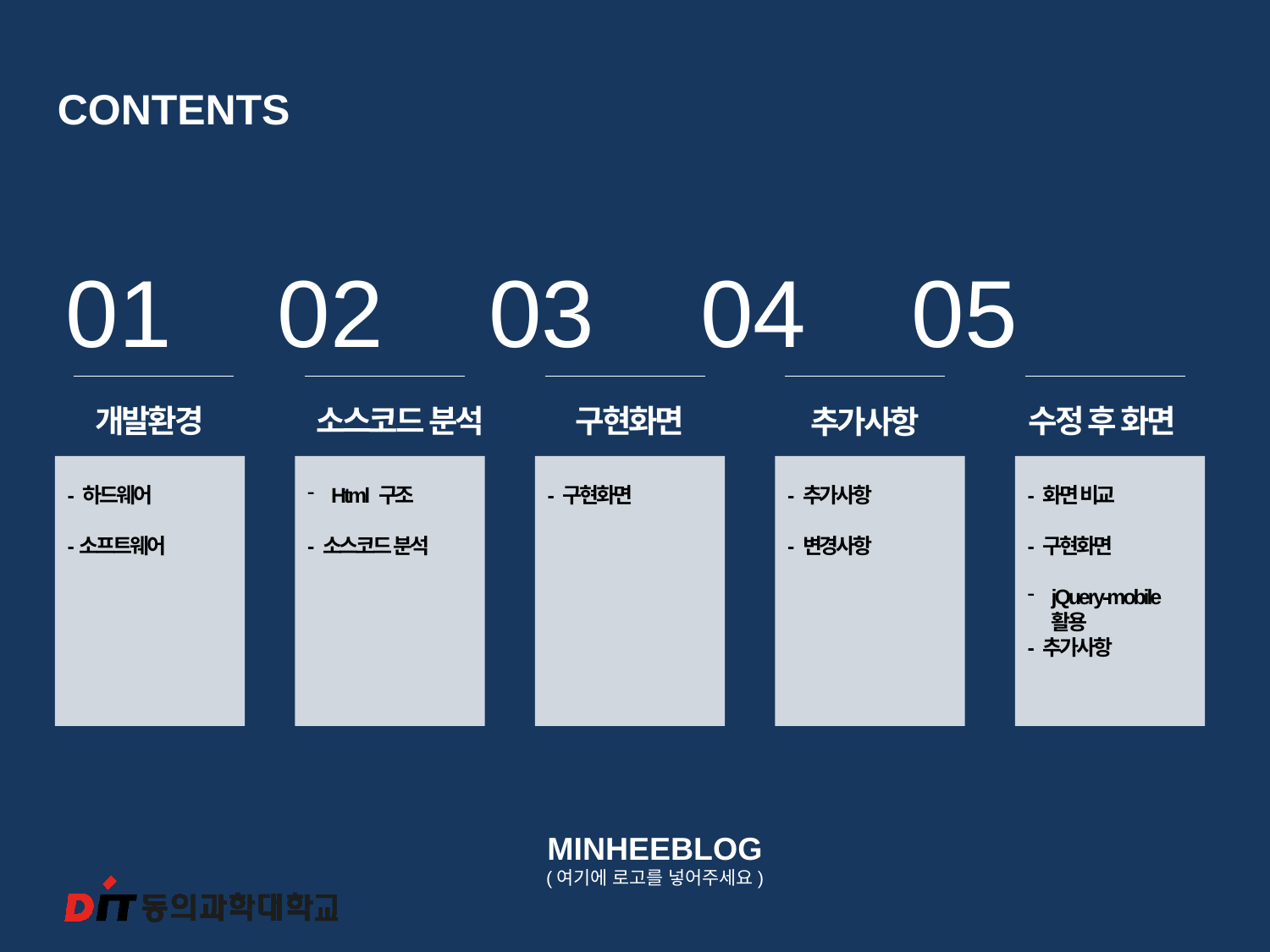

CONTENTS
01    02    03    04    05
개발환경
소스코드 분석
구현화면
수정 후 화면
추가사항

- 하드웨어

-소프트웨어
Html 구조

- 소스코드 분석

- 구현화면

- 추가사항

- 변경사항
- 화면 비교

- 구현화면

jQuery-mobile 활용
- 추가사항
MINHEEBLOG
(여기에 로고를 넣어주세요)